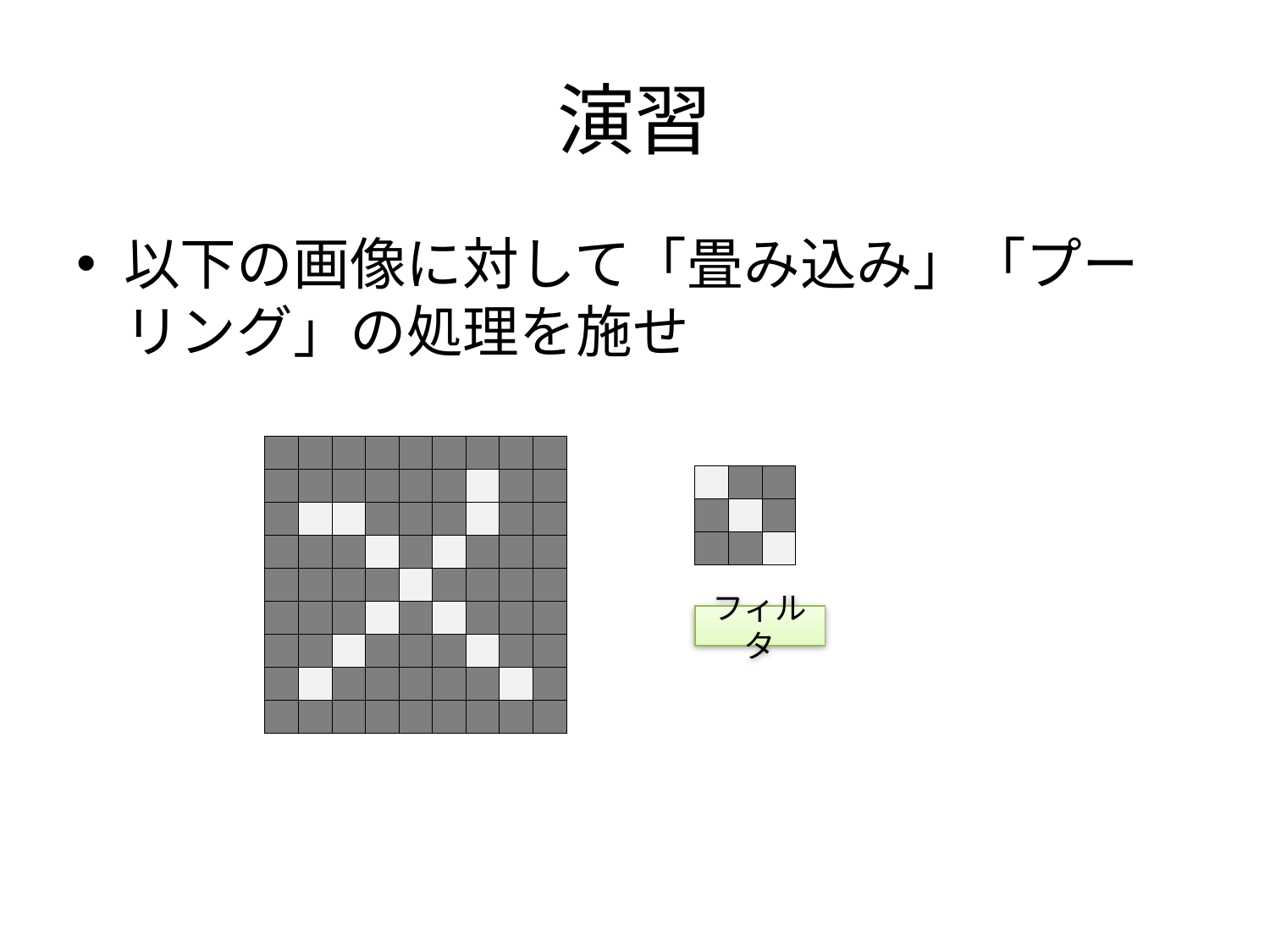

# 演習
以下の画像に対して「畳み込み」「プーリング」の処理を施せ
|  |  |  |  |  |  |  |  |  |
| --- | --- | --- | --- | --- | --- | --- | --- | --- |
|  |  |  |  |  |  |  |  |  |
|  |  |  |  |  |  |  |  |  |
|  |  |  |  |  |  |  |  |  |
|  |  |  |  |  |  |  |  |  |
|  |  |  |  |  |  |  |  |  |
|  |  |  |  |  |  |  |  |  |
|  |  |  |  |  |  |  |  |  |
|  |  |  |  |  |  |  |  |  |
|  |  |  |
| --- | --- | --- |
|  |  |  |
|  |  |  |
フィルタ